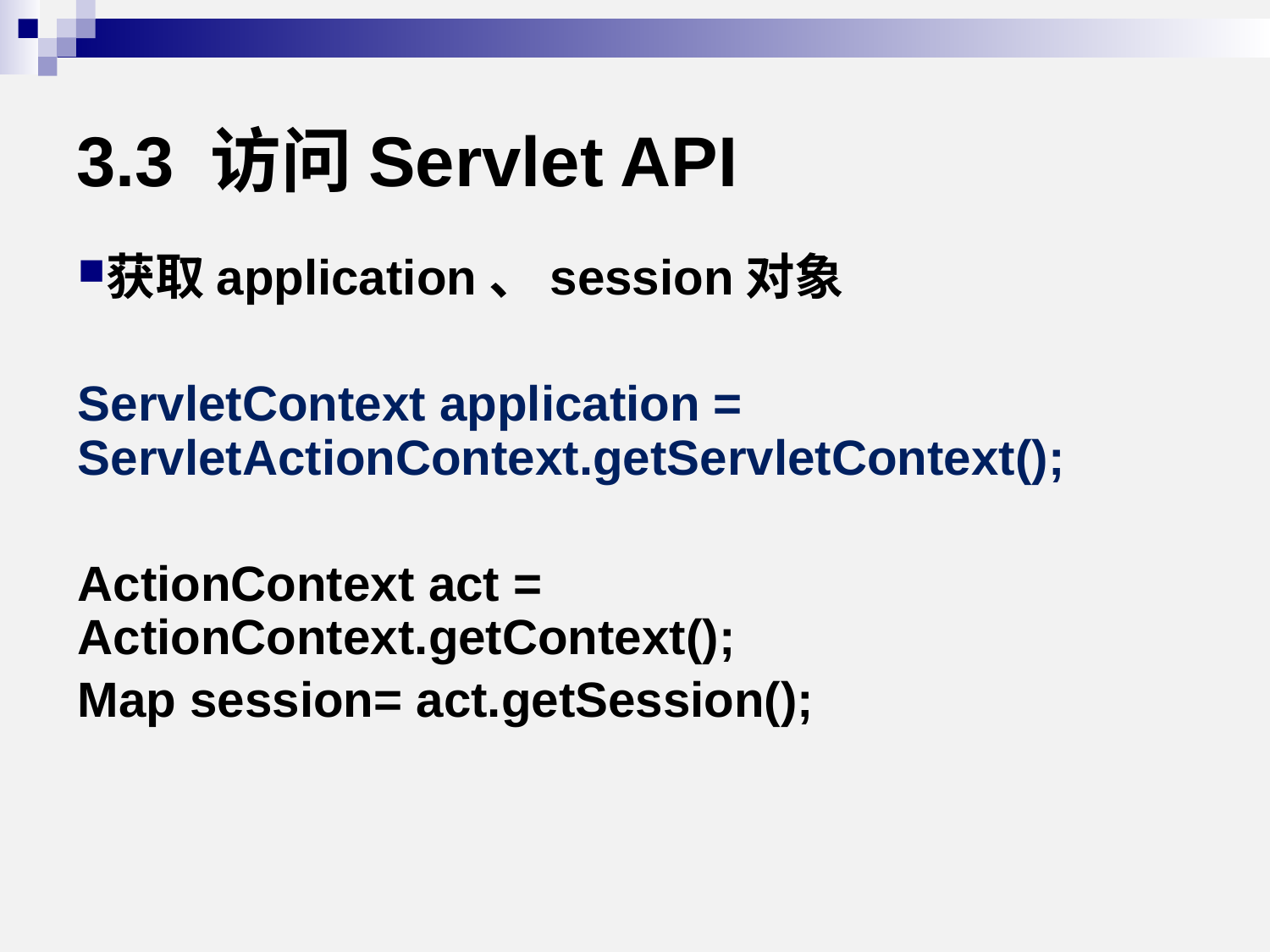

# 3.3 访问Servlet API
获取application、session对象

ServletContext application = 	ServletActionContext.getServletContext();

ActionContext act = ActionContext.getContext();
Map session= act.getSession();
25